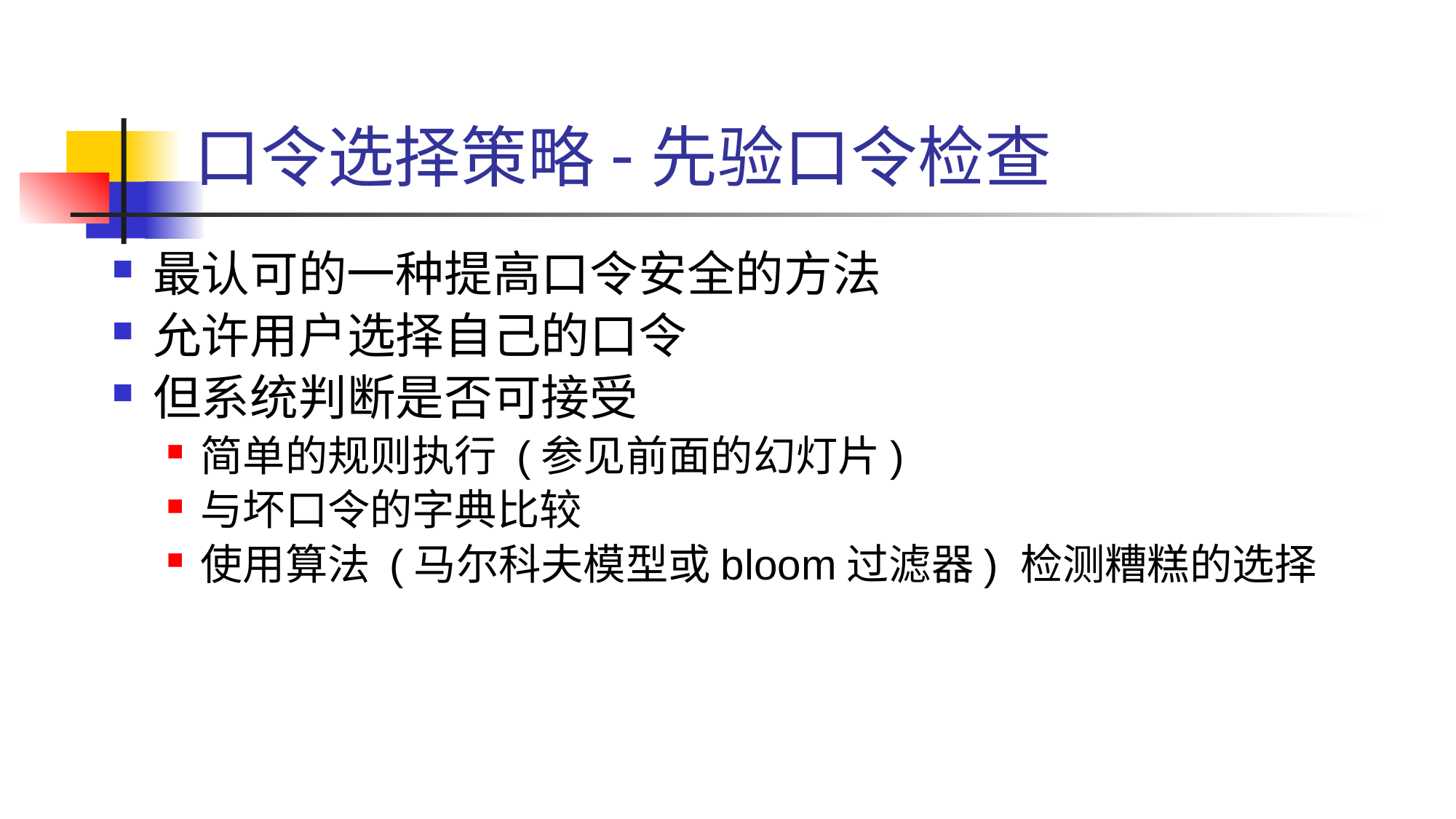

# 口令选择策略-先验口令检查
最认可的一种提高口令安全的方法
允许用户选择自己的口令
但系统判断是否可接受
简单的规则执行 (参见前面的幻灯片)
与坏口令的字典比较
使用算法 (马尔科夫模型或bloom过滤器) 检测糟糕的选择